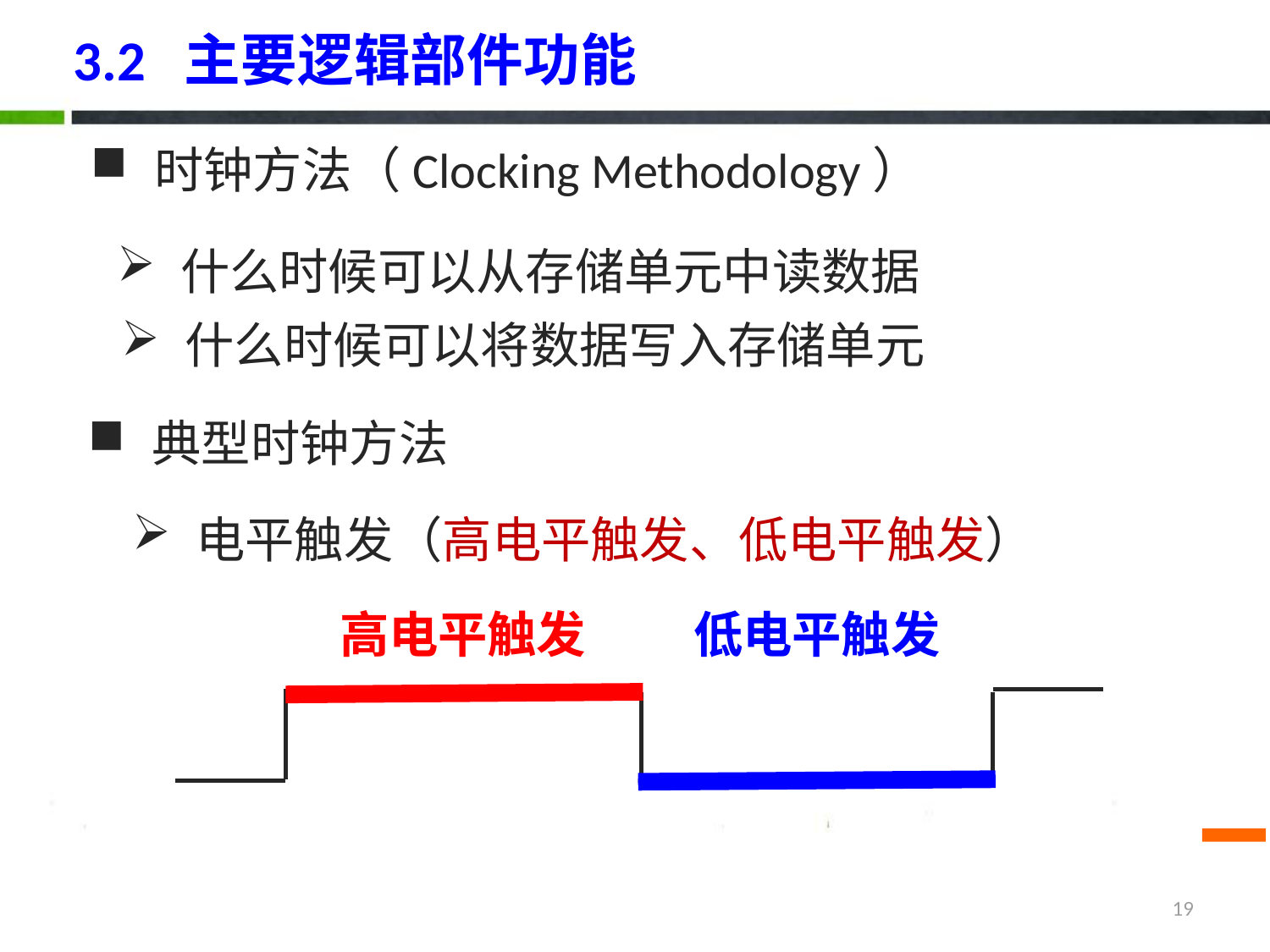

# 3.2  主要逻辑部件功能
时钟方法（Clocking Methodology）
什么时候可以从存储单元中读数据
什么时候可以将数据写入存储单元
典型时钟方法
电平触发（高电平触发、低电平触发）
低电平触发
高电平触发
19